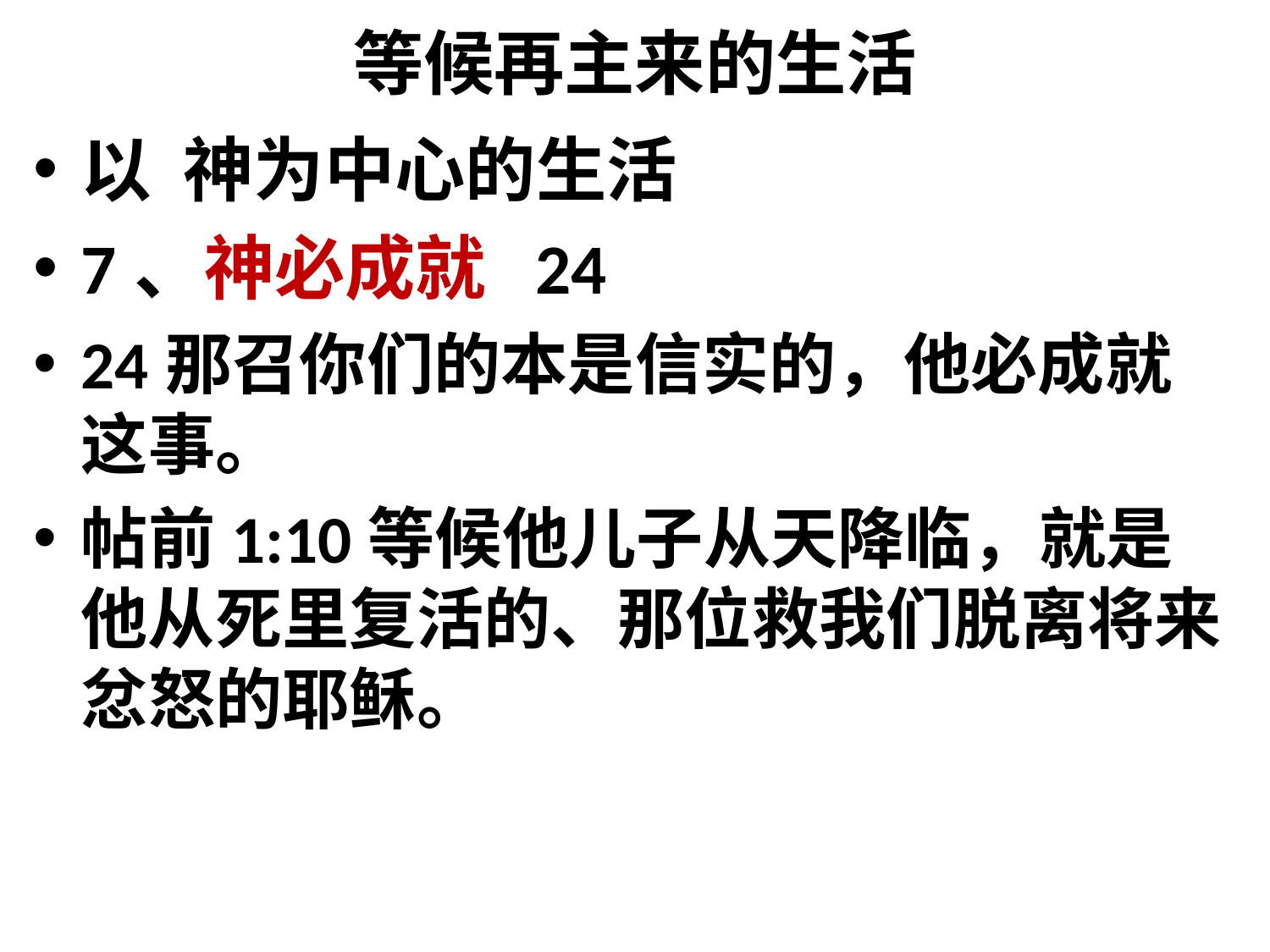

# 等候再主来的生活
以  神为中心的生活
7、神必成就  24
24那召你们的本是信实的，他必成就这事。
帖前1:10等候他儿子从天降临，就是他从死里复活的、那位救我们脱离将来忿怒的耶稣。